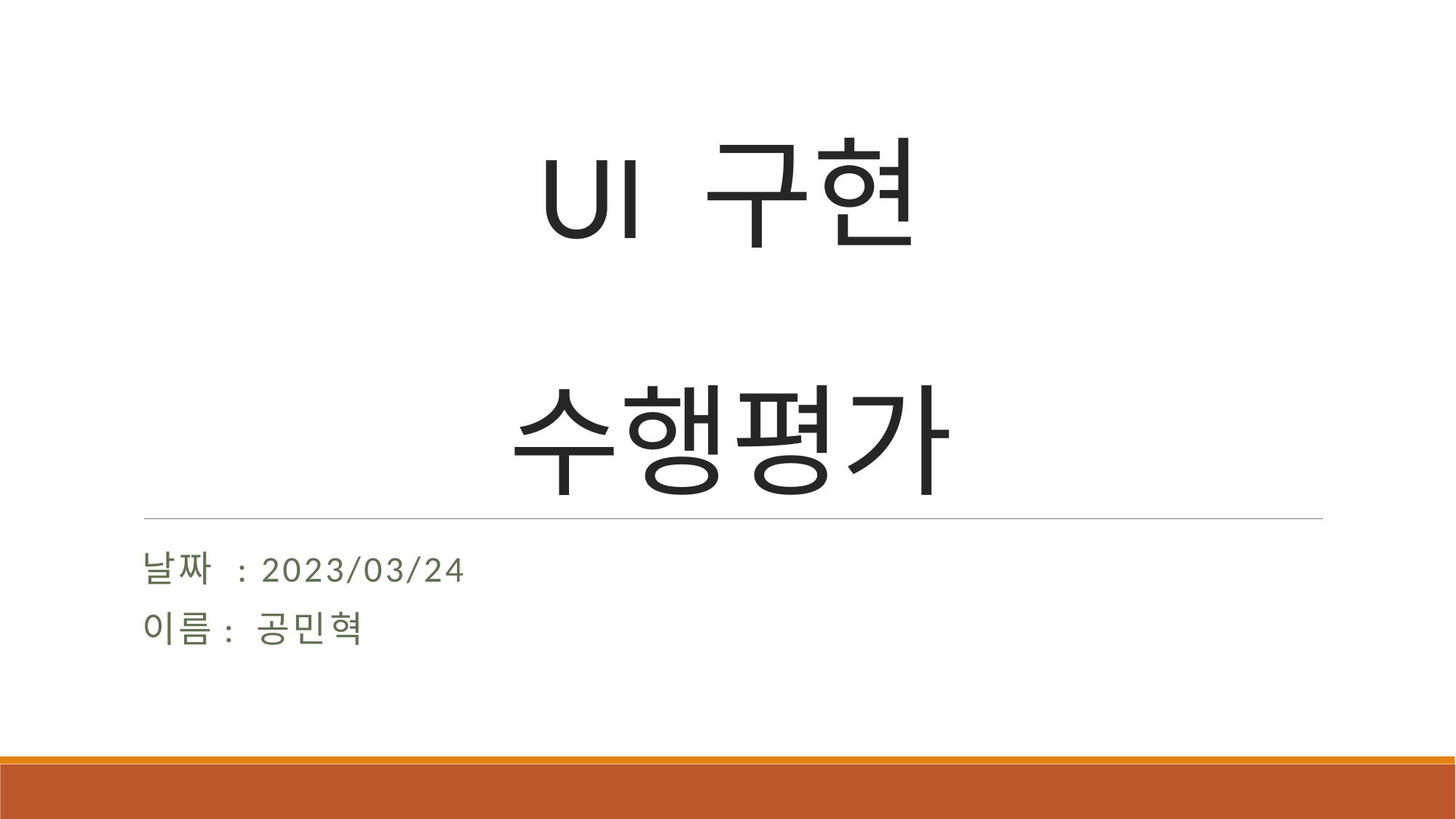

# UI 구현 수행평가
날짜 : 2023/03/24
이름: 공민혁